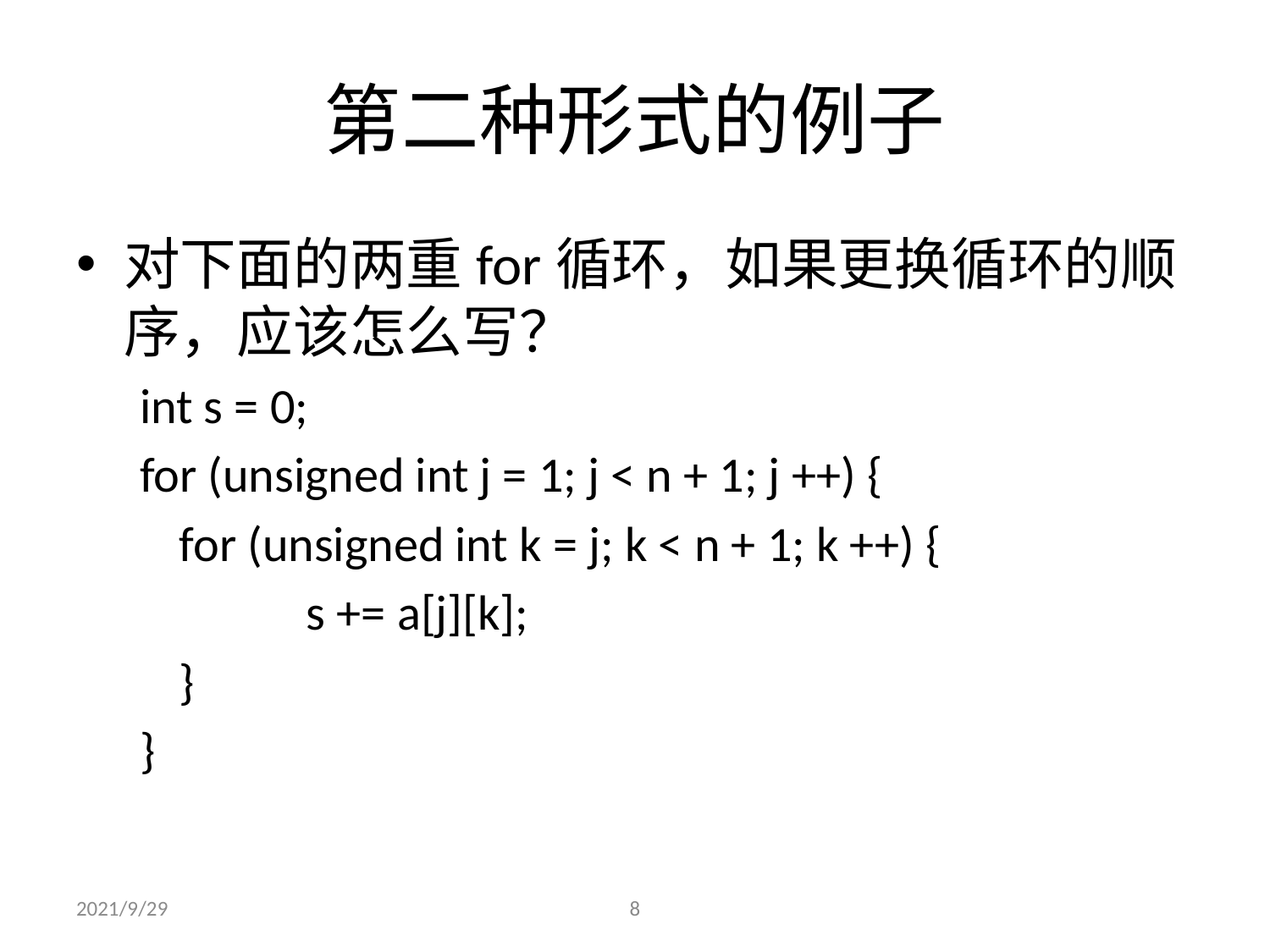

# 第二种形式的例子
对下面的两重for循环，如果更换循环的顺序，应该怎么写？
int s = 0;
for (unsigned int j = 1; j < n + 1; j ++) {
	for (unsigned int k = j; k < n + 1; k ++) {
		s += a[j][k];
	}
}

2021/9/29
8